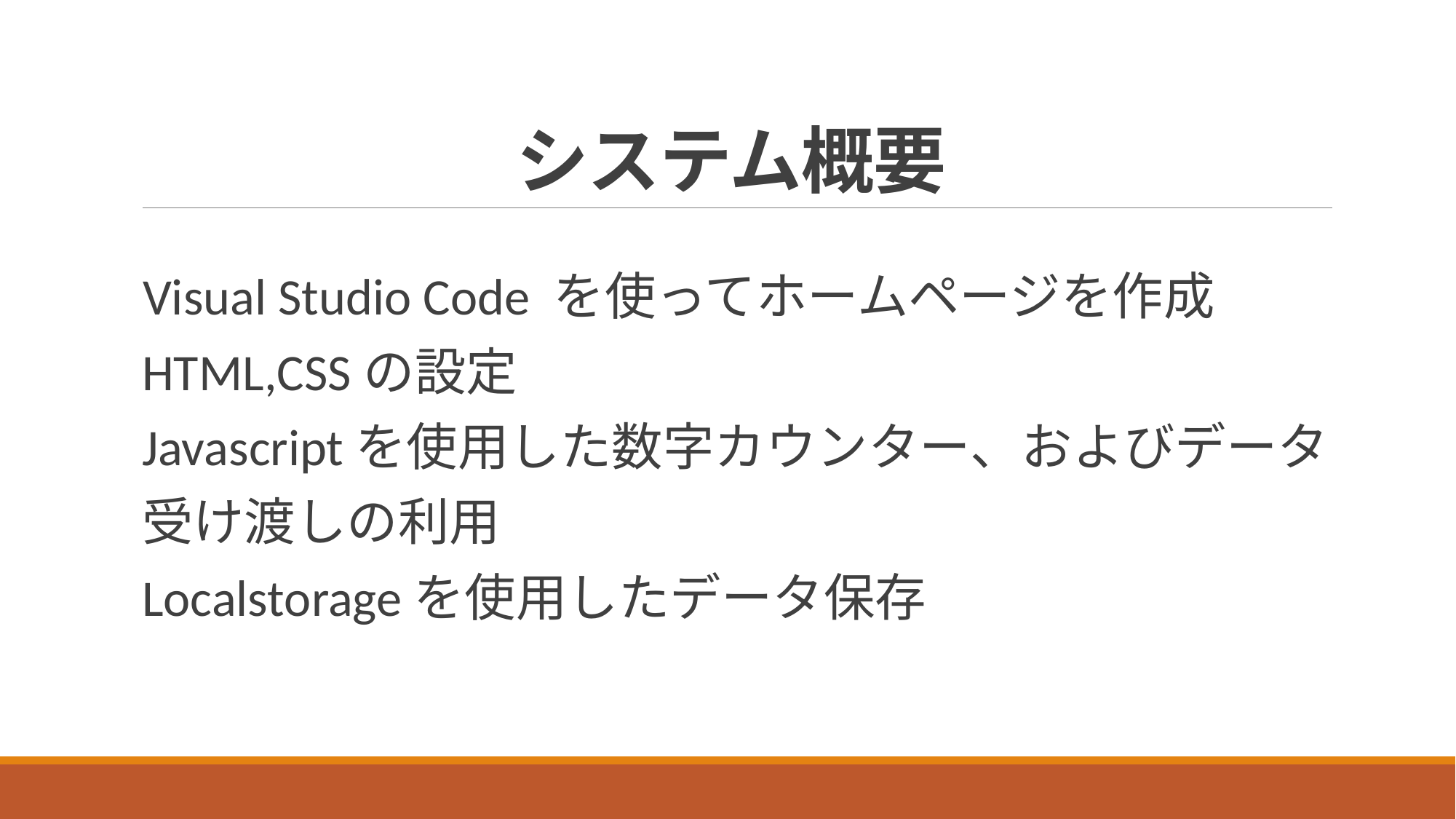

# システム概要
 Visual Studio Code を使ってホームページを作成
HTML,CSSの設定
Javascriptを使用した数字カウンター、およびデータ
受け渡しの利用
Localstorageを使用したデータ保存